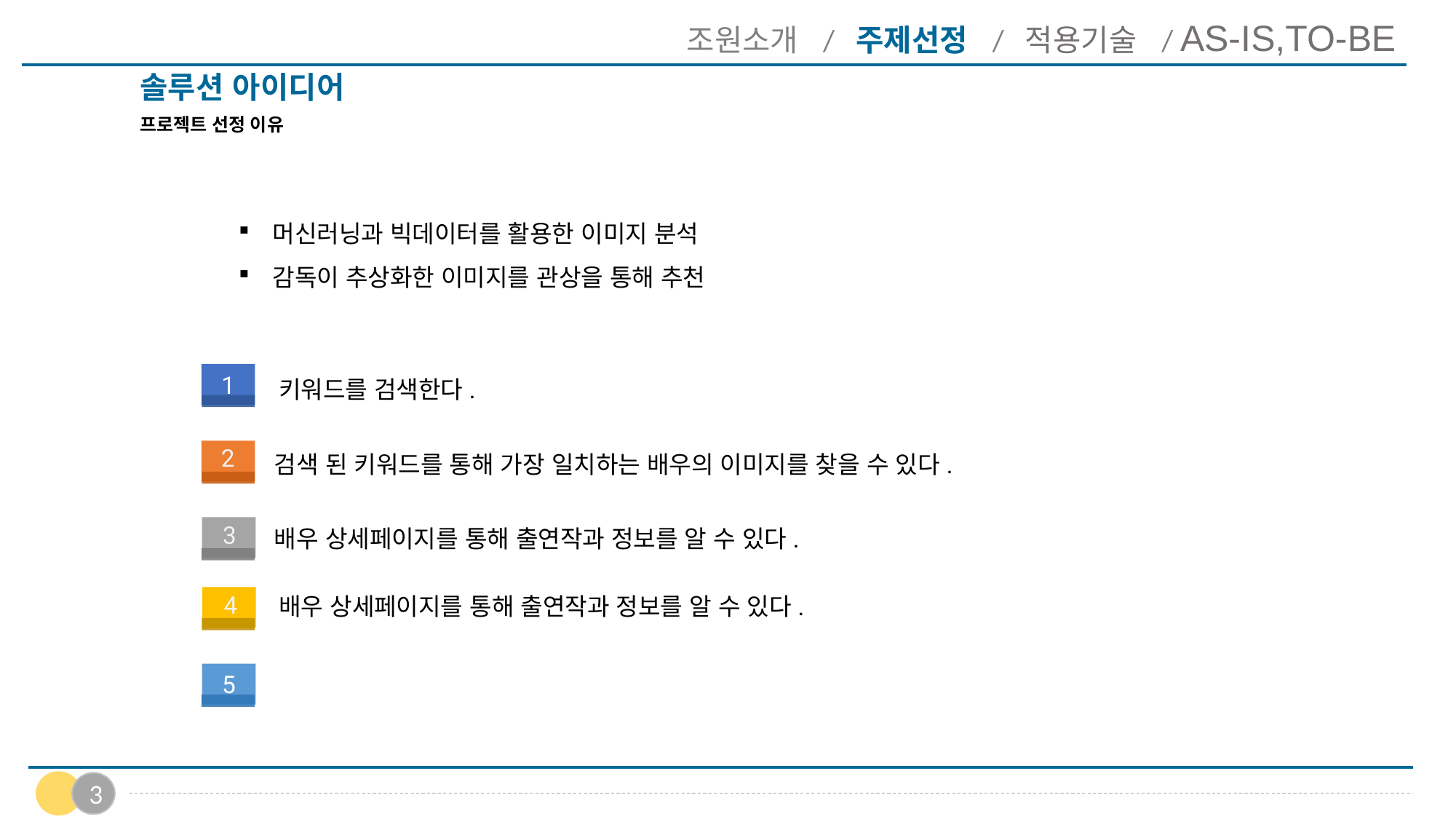

조원소개  /  주제선정  /  적용기술  / AS-IS,TO-BE

# 솔루션 아이디어
프로젝트 선정 이유
머신러닝과 빅데이터를 활용한 이미지 분석
감독이 추상화한 이미지를 관상을 통해 추천
1

키워드를 검색한다.

검색 된 키워드를 통해 가장 일치하는 배우의 이미지를 찾을 수 있다.
2

배우 상세페이지를 통해 출연작과 정보를 알 수 있다.
3

4
5
배우 상세페이지를 통해 출연작과 정보를 알 수 있다.
3

3